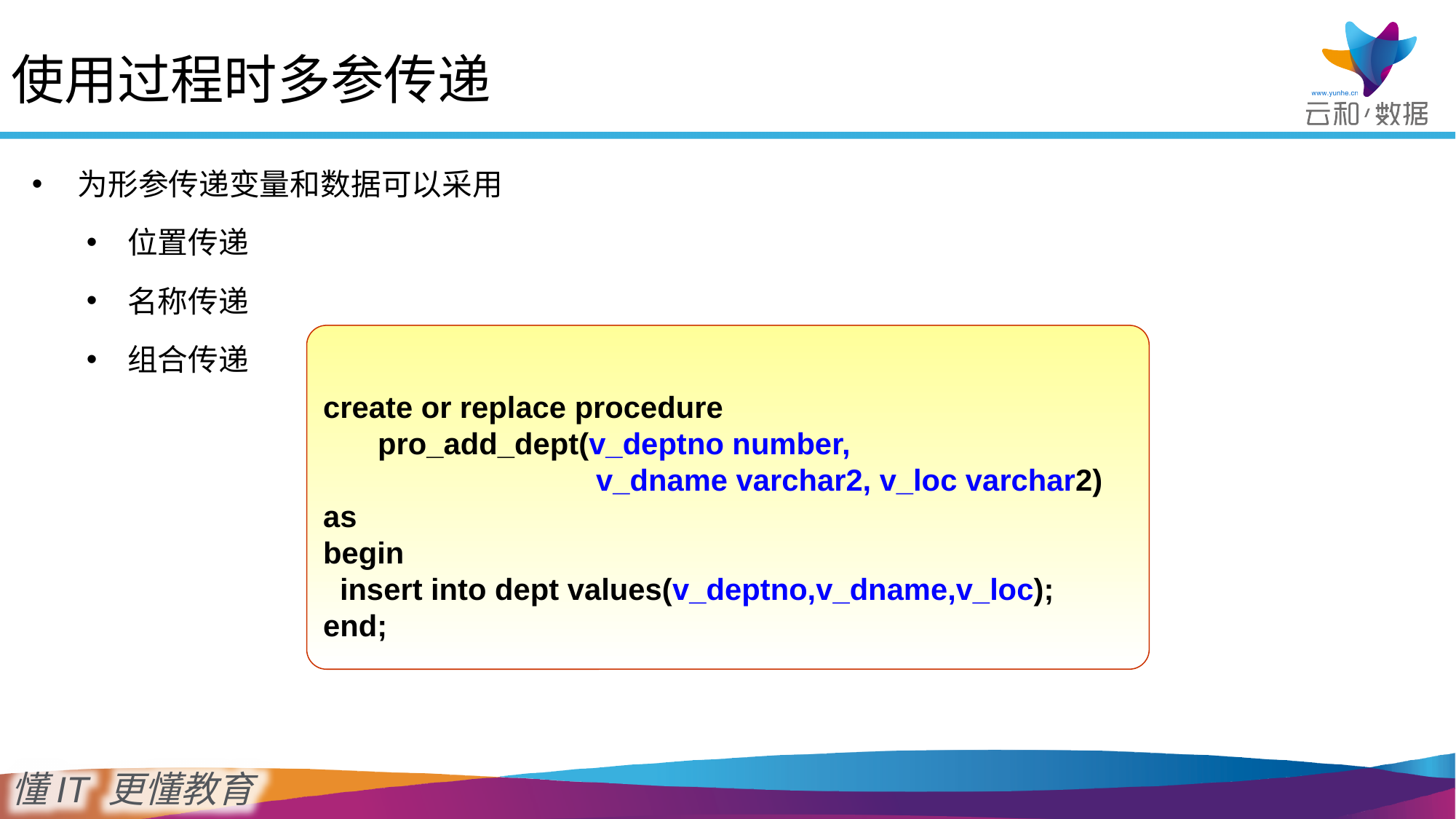

# 使用过程时多参传递
为形参传递变量和数据可以采用
位置传递
名称传递
组合传递

create or replace procedure
pro_add_dept(v_deptno number,
			v_dname varchar2, v_loc varchar2)
as
begin
  insert into dept values(v_deptno,v_dname,v_loc);
end;